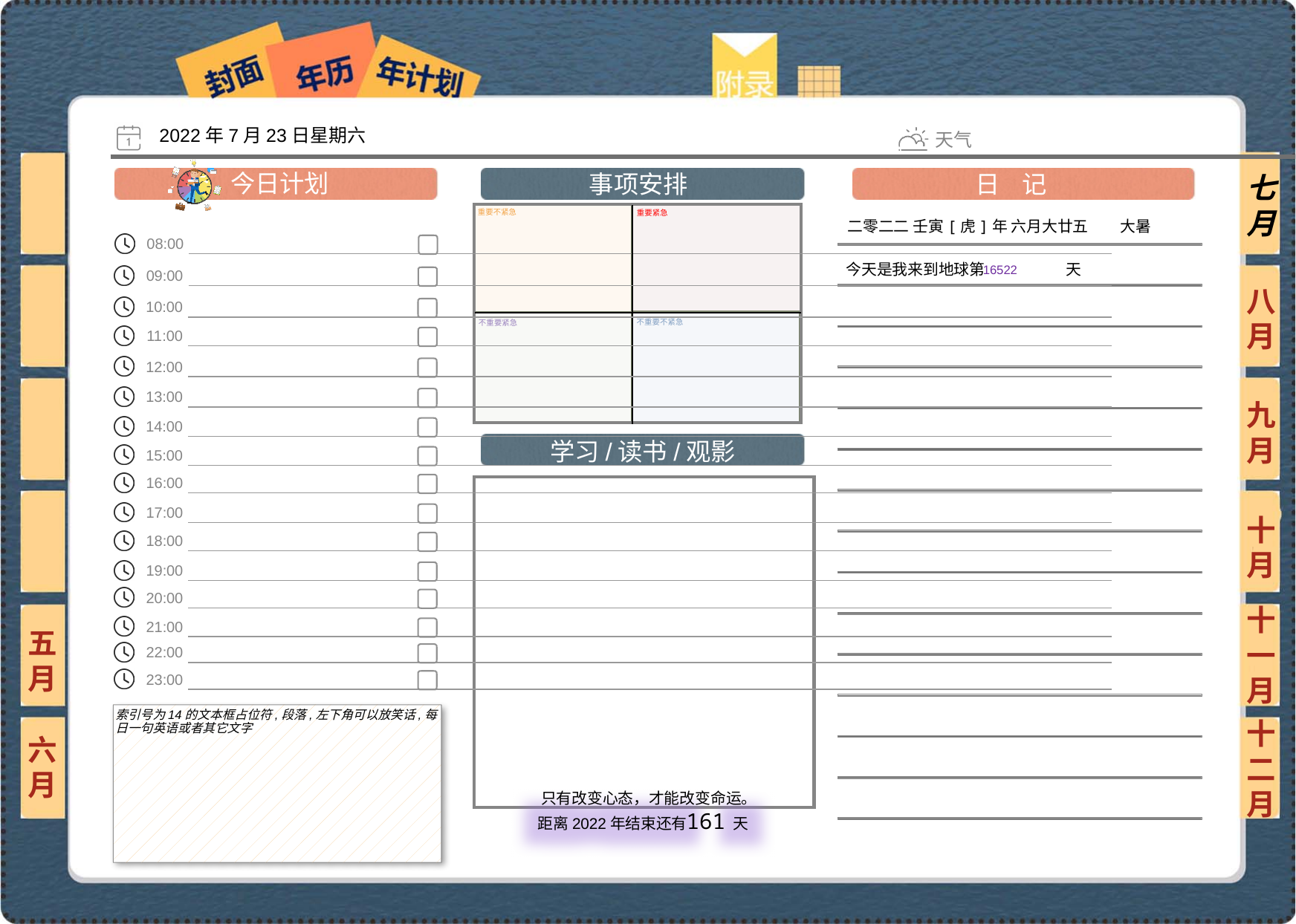

2022年7月23日星期六
七月
二零二二 壬寅[虎]年 六月大廿五         大暑
16522
八月
九月
十月
十一月
五月
索引号为14的文本框占位符,段落,左下角可以放笑话,每日一句英语或者其它文字
六月
十二月
161
 只有改变心态，才能改变命运。